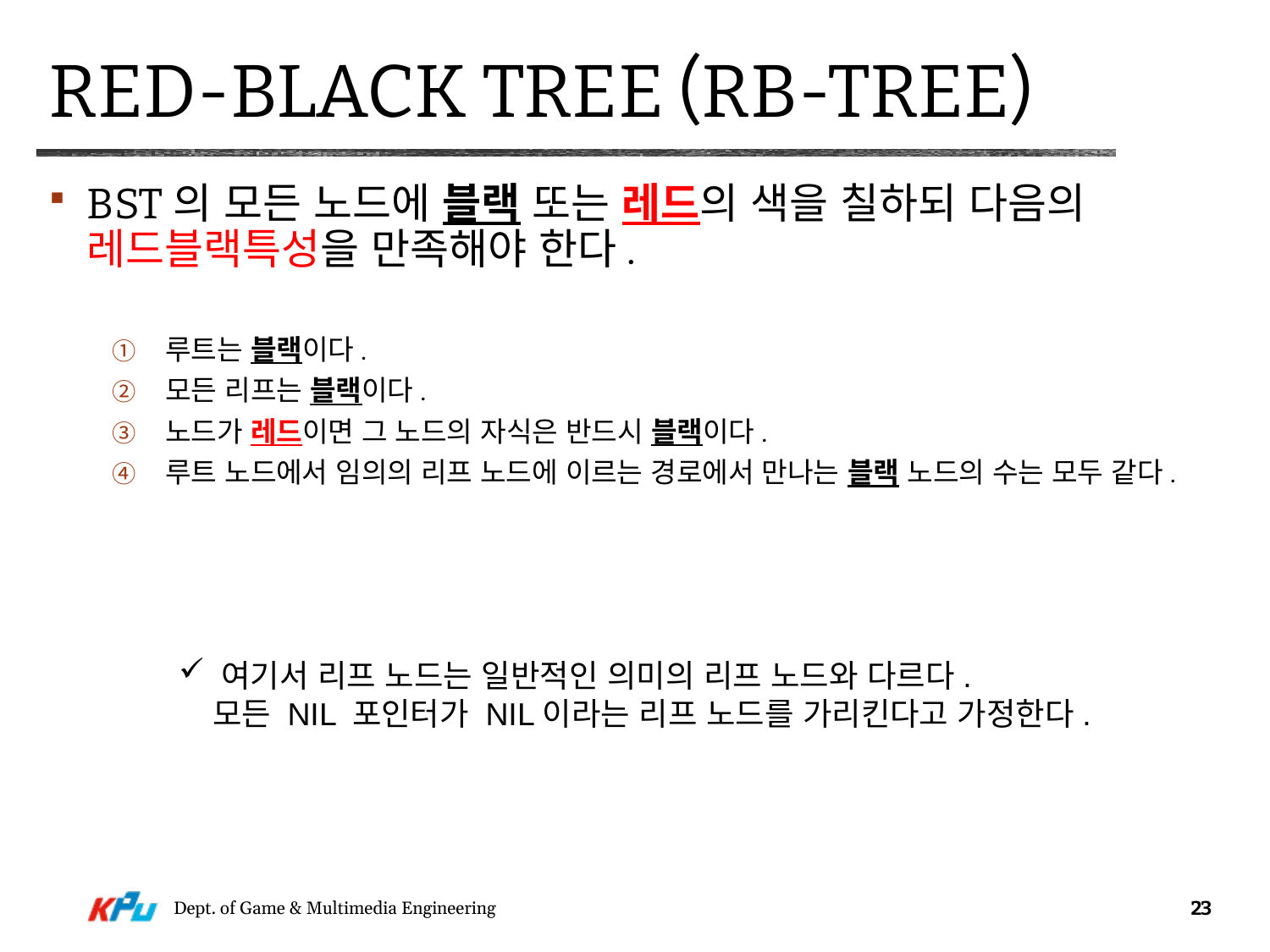

# Red-Black Tree (RB-Tree)
BST의 모든 노드에 블랙 또는 레드의 색을 칠하되 다음의 레드블랙특성을 만족해야 한다.

루트는 블랙이다.
모든 리프는 블랙이다.
노드가 레드이면 그 노드의 자식은 반드시 블랙이다.
루트 노드에서 임의의 리프 노드에 이르는 경로에서 만나는 블랙 노드의 수는 모두 같다.
 여기서 리프 노드는 일반적인 의미의 리프 노드와 다르다.
    모든 NIL 포인터가 NIL이라는 리프 노드를 가리킨다고 가정한다.
Dept. of Game & Multimedia Engineering
23